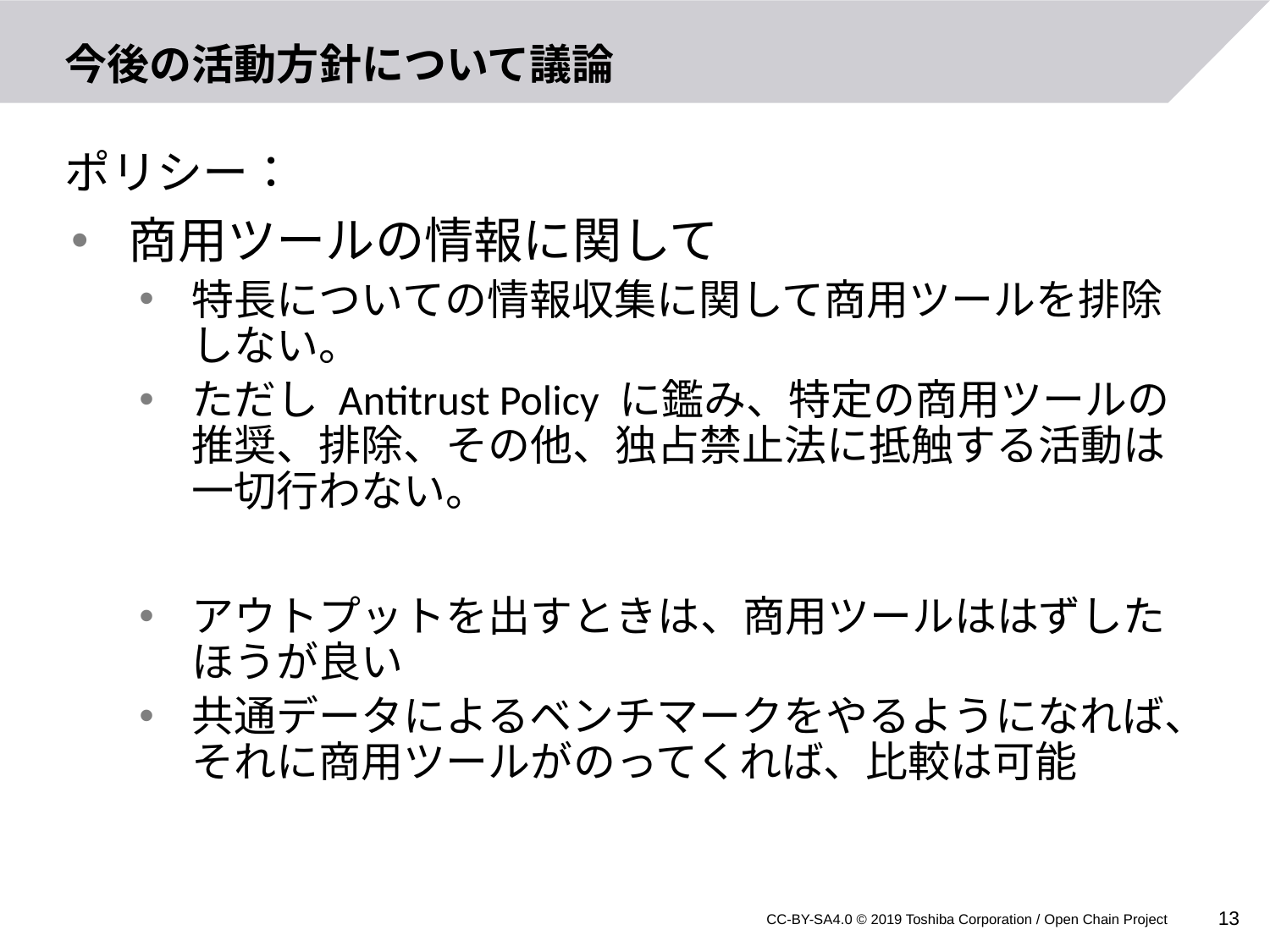

# 今後の活動方針について議論
ポリシー：
商用ツールの情報に関して
特長についての情報収集に関して商用ツールを排除しない。
ただし Antitrust Policy に鑑み、特定の商用ツールの推奨、排除、その他、独占禁止法に抵触する活動は一切行わない。

アウトプットを出すときは、商用ツールははずしたほうが良い
共通データによるベンチマークをやるようになれば、それに商用ツールがのってくれば、比較は可能